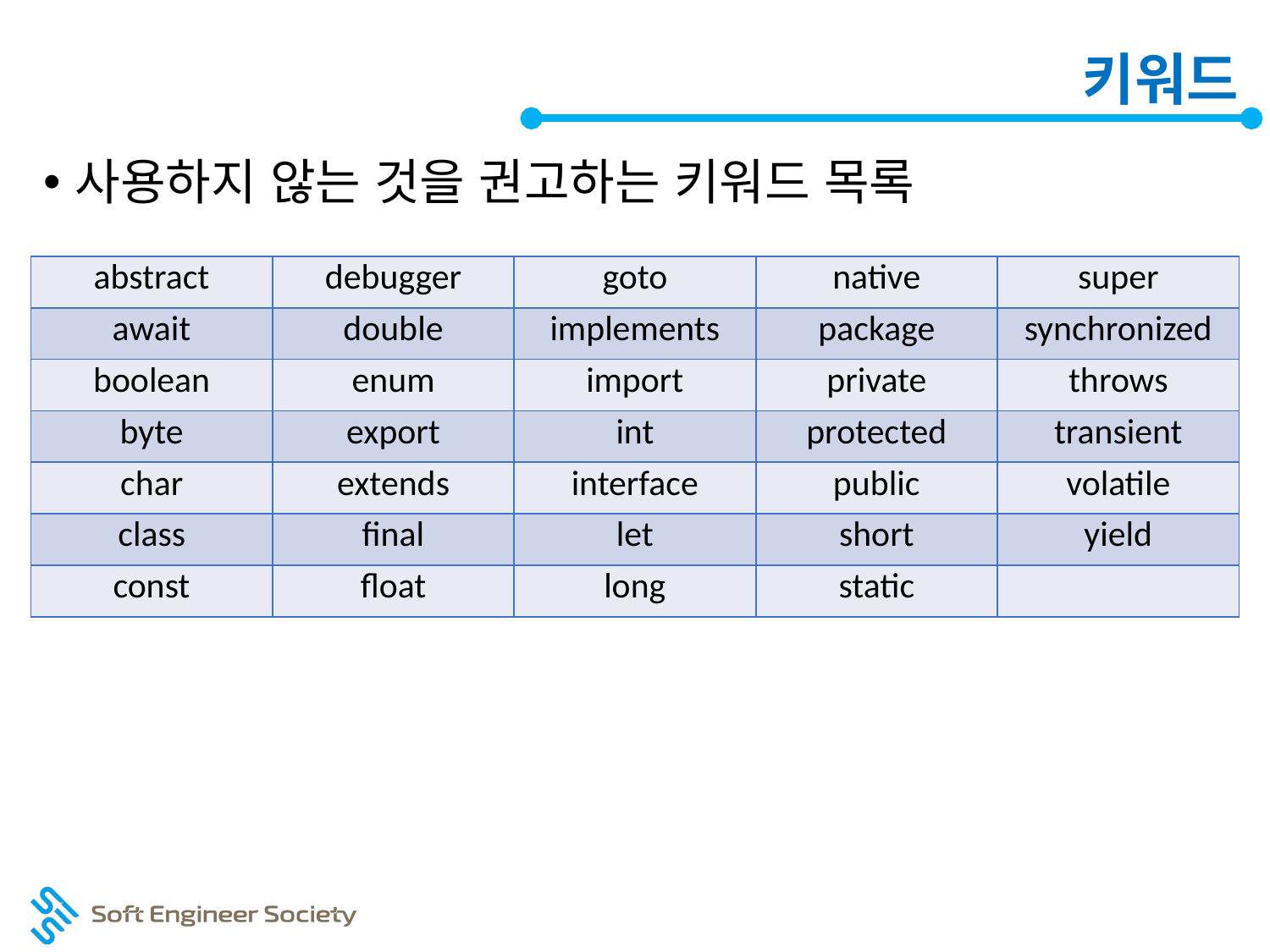

# 키워드
사용하지 않는 것을 권고하는 키워드 목록
| abstract | debugger | goto | native | super |
| --- | --- | --- | --- | --- |
| await | double | implements | package | synchronized |
| boolean | enum | import | private | throws |
| byte | export | int | protected | transient |
| char | extends | interface | public | volatile |
| class | final | let | short | yield |
| const | float | long | static |  |